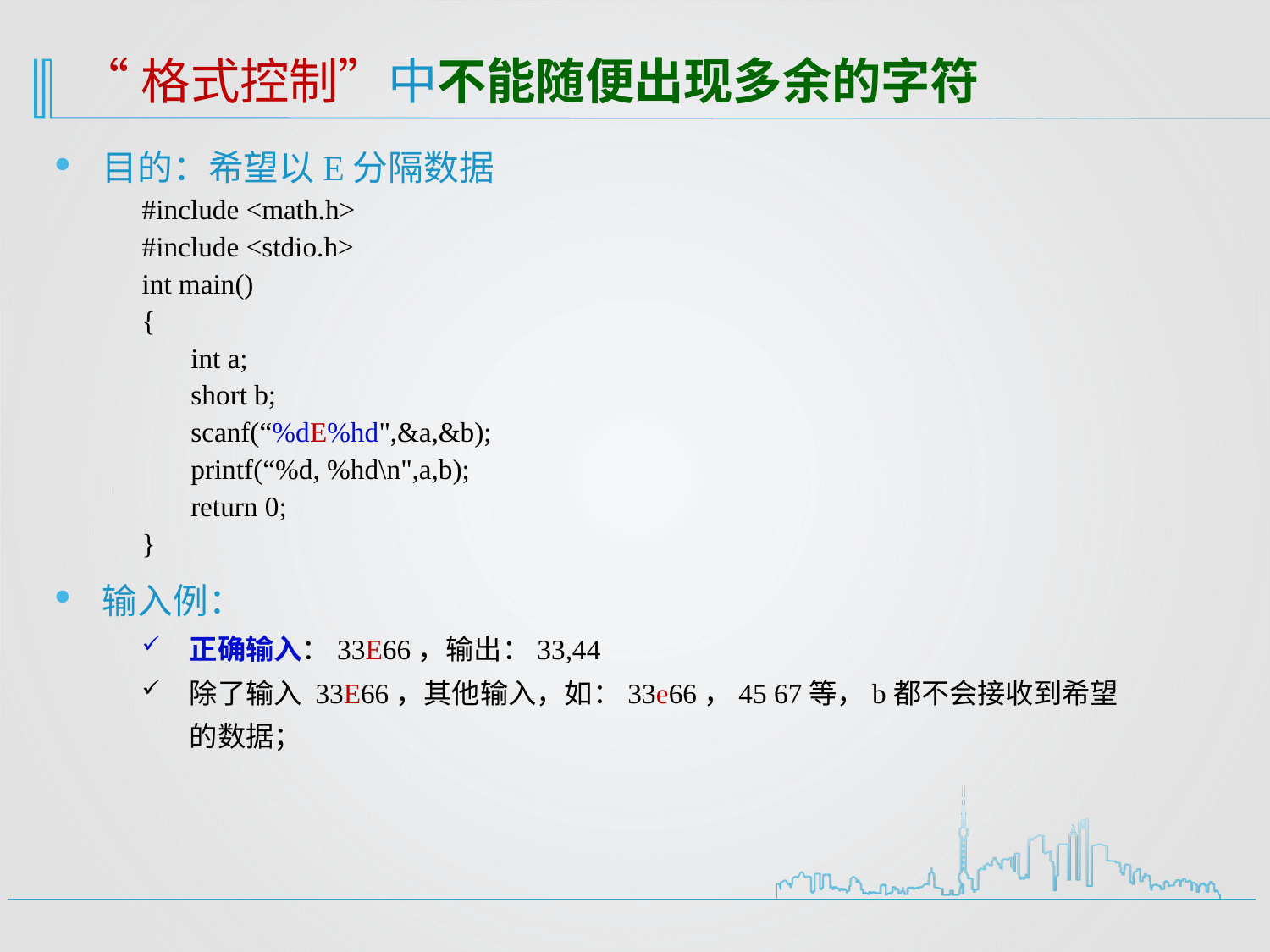

# “格式控制”中不能随便出现多余的字符
目的：希望以E分隔数据
#include <math.h>
#include <stdio.h>
int main()
{
       int a;
       short b;
       scanf(“%dE%hd",&a,&b);
       printf(“%d, %hd\n",a,b);
       return 0;
}
输入例：
正确输入：33E66，输出：33,44
除了输入 33E66，其他输入，如：33e66，45 67等，b都不会接收到希望的数据；